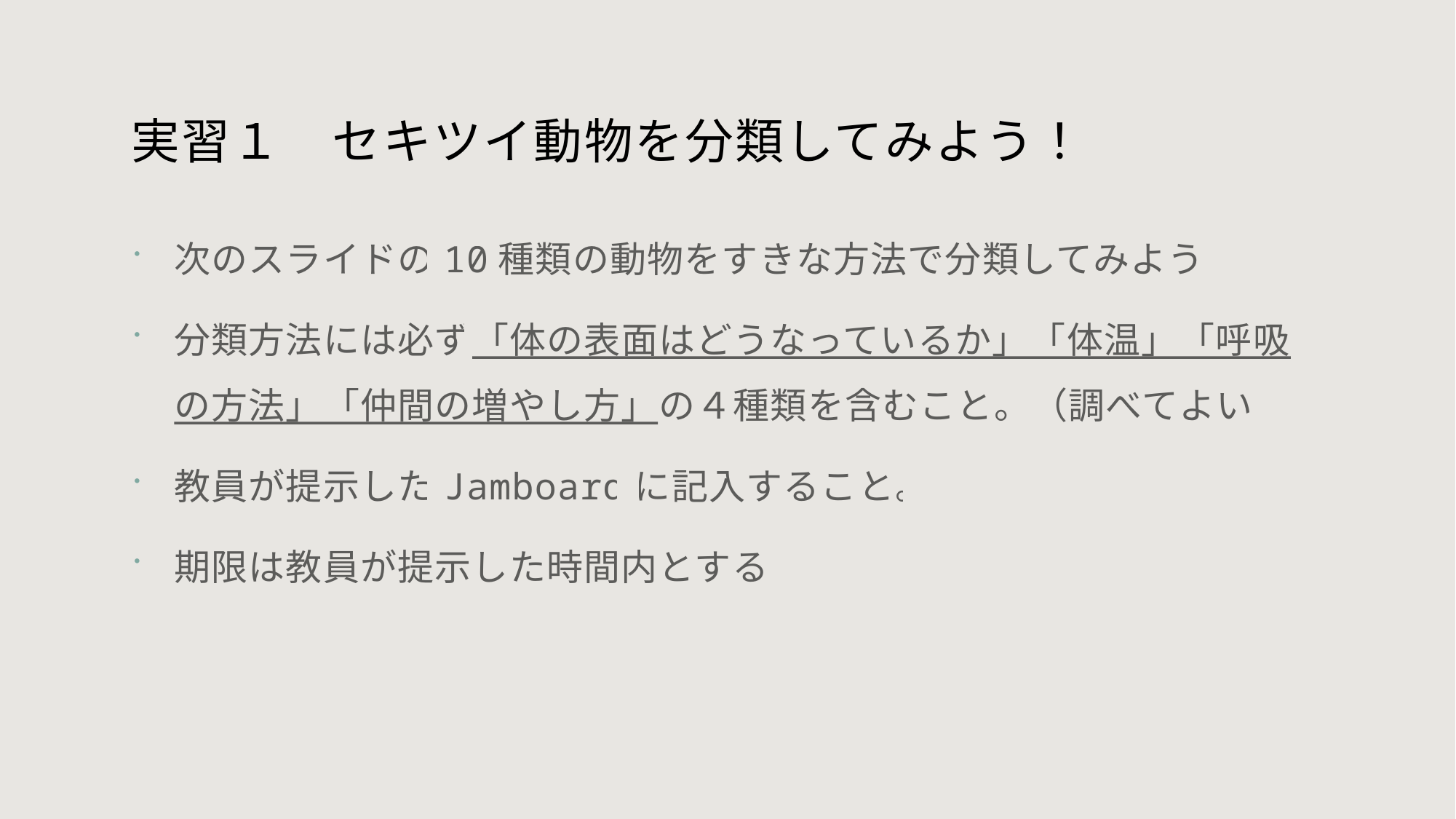

# 実習１　セキツイ動物を分類してみよう！
次のスライドの10種類の動物をすきな方法で分類してみよう！
分類方法には必ず「体の表面はどうなっているか」「体温」「呼吸の方法」「仲間の増やし方」の４種類を含むこと。（調べてよい）
教員が提示したJamboardに記入すること。
期限は教員が提示した時間内とする。